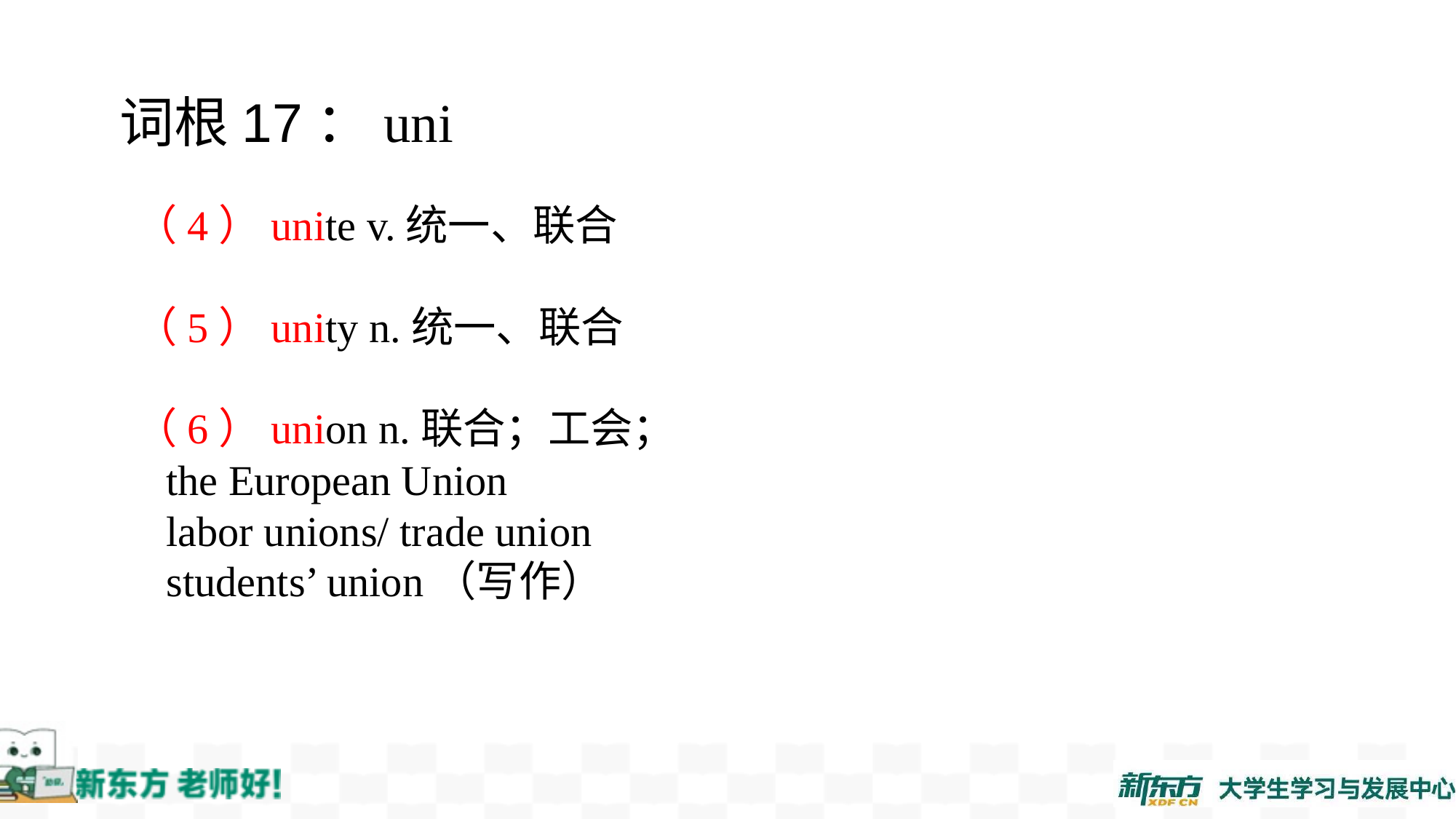

词根17：uni
（4）unite v.统一、联合

（5）unity n.统一、联合

（6）union n.联合；工会；
   the European Union
   labor unions/ trade union
   students’ union（写作）